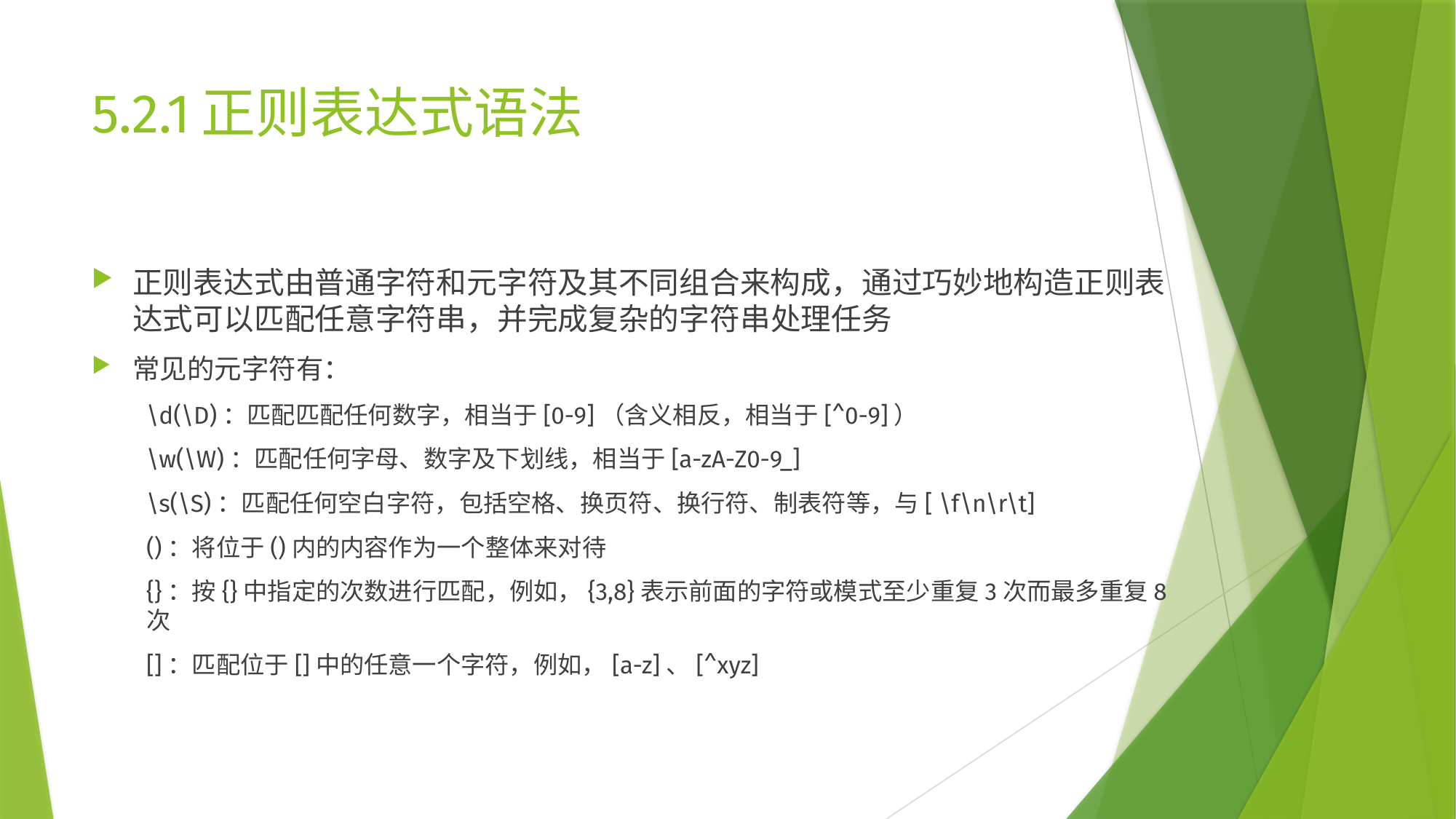

# 5.2.1	正则表达式语法
正则表达式由普通字符和元字符及其不同组合来构成，通过巧妙地构造正则表达式可以匹配任意字符串，并完成复杂的字符串处理任务
常见的元字符有：
\d(\D)：匹配匹配任何数字，相当于[0-9]（含义相反，相当于[^0-9]）
\w(\W)：匹配任何字母、数字及下划线，相当于[a-zA-Z0-9_]
\s(\S)：匹配任何空白字符，包括空格、换页符、换行符、制表符等，与[ \f\n\r\t]
()：将位于()内的内容作为一个整体来对待
{}：按{}中指定的次数进行匹配，例如，{3,8}表示前面的字符或模式至少重复3次而最多重复8次
[]：匹配位于[]中的任意一个字符，例如，[a-z]、[^xyz]